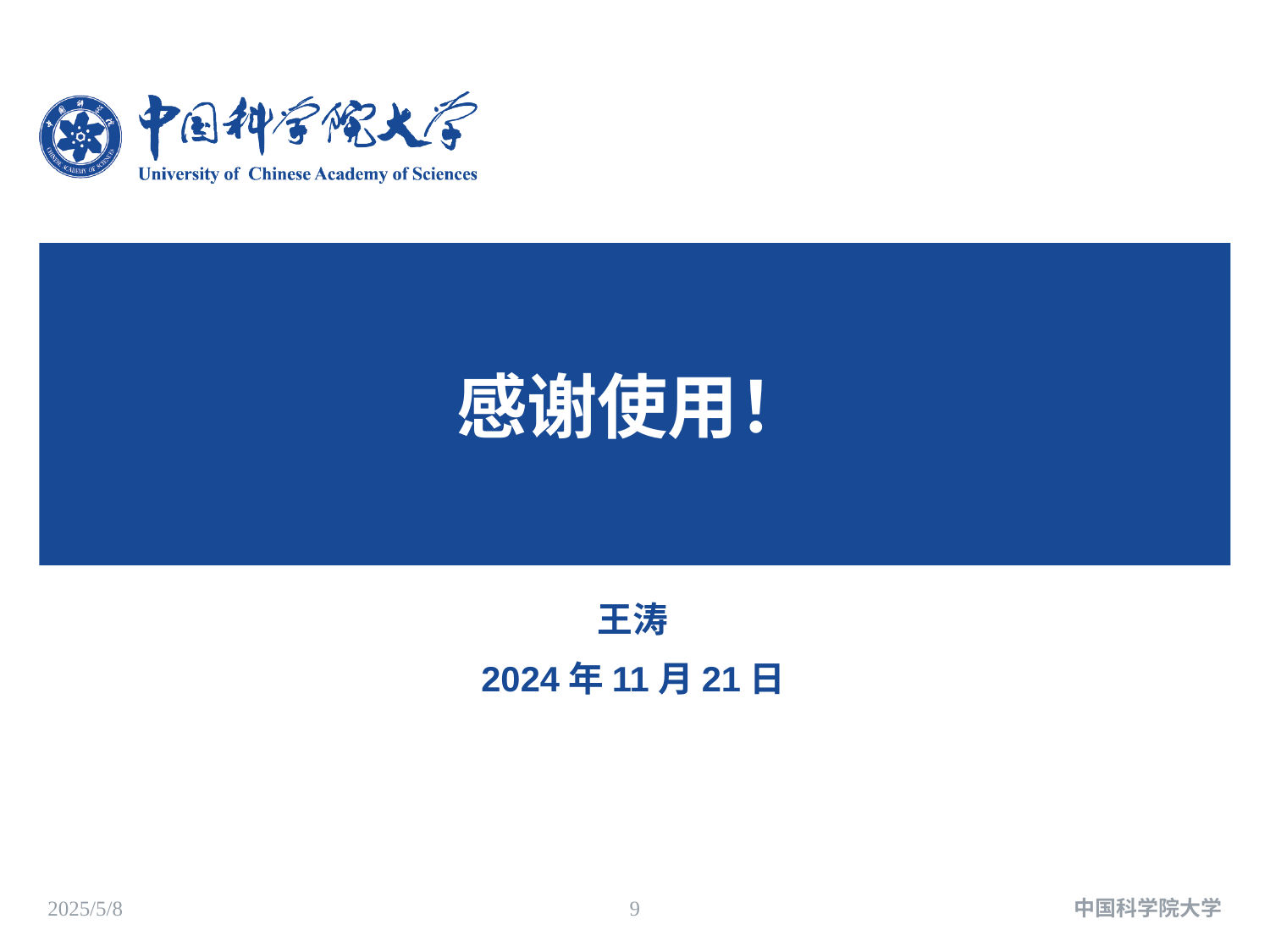

# 感谢使用！
王涛
2024年11月21日
2025/5/8
9
中国科学院大学